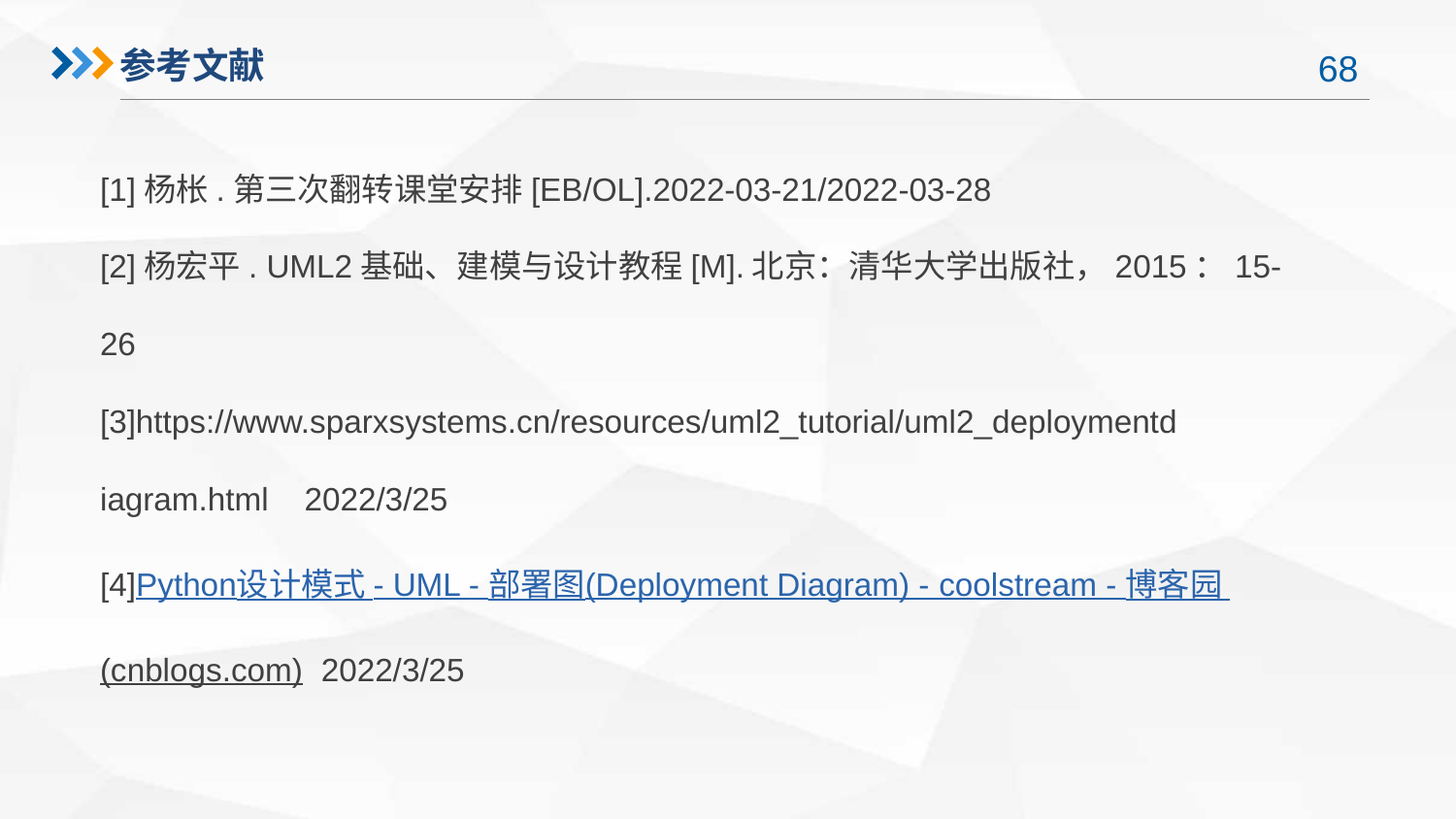

参考文献

[1]杨枨.第三次翻转课堂安排[EB/OL].2022-03-21/2022-03-28
[2]杨宏平. UML2基础、建模与设计教程[M].北京：清华大学出版社，2015：15-26
[3]https://www.sparxsystems.cn/resources/uml2_tutorial/uml2_deploymentd
iagram.html    2022/3/25
[4]Python设计模式 - UML - 部署图(Deployment Diagram) - coolstream - 博客园 (cnblogs.com)  2022/3/25